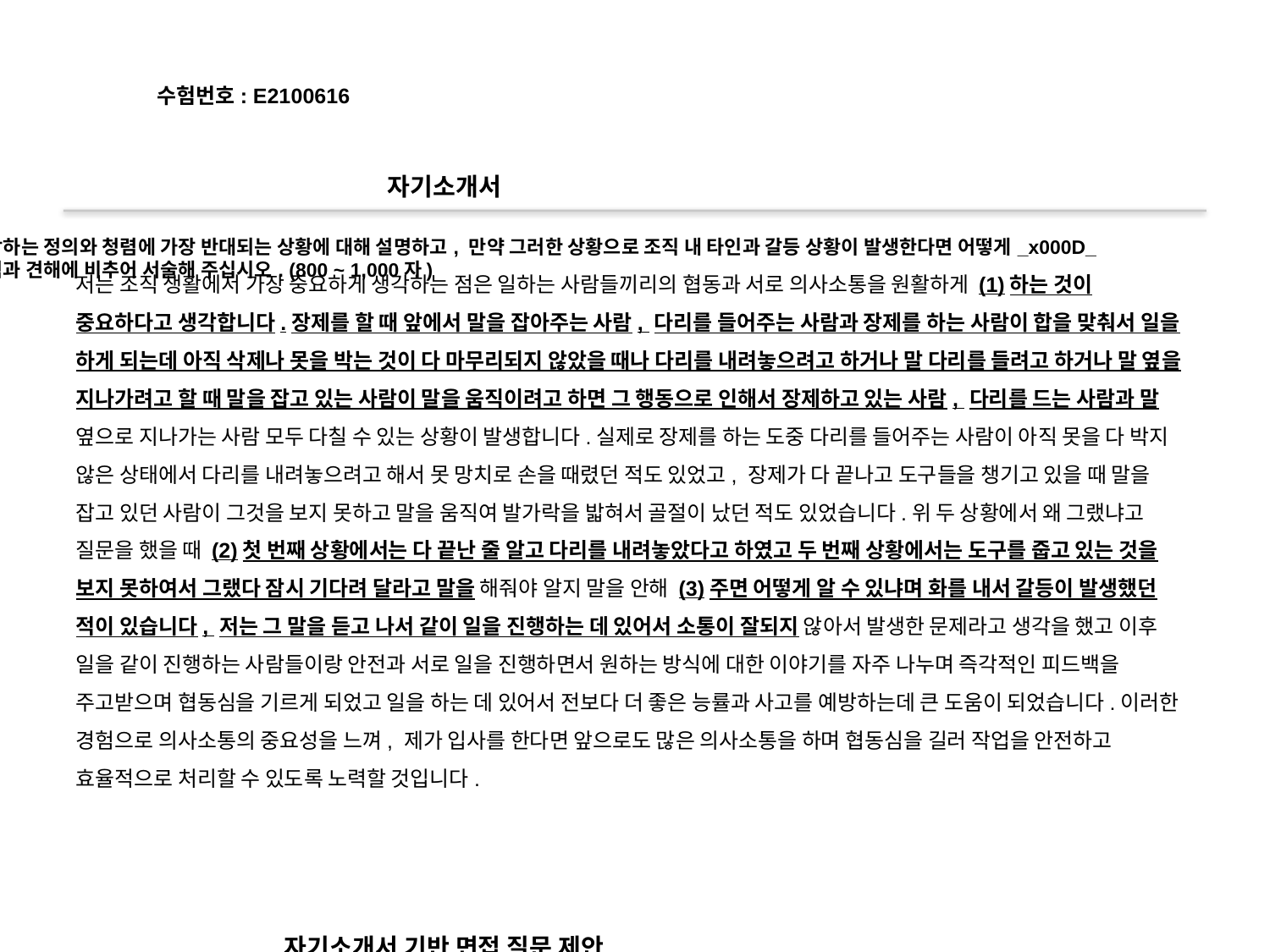

수험번호: E2100616
#

자기소개서

조직 생활에서 본인이 생각하는 정의와 청렴에 가장 반대되는 상황에 대해 설명하고, 만약 그러한 상황으로 조직 내 타인과 갈등 상황이 발생한다면 어떻게_x000D_
대처할 것인지 본인의 경험과 견해에 비추어 서술해 주십시오. (800 ~ 1,000자)

저는 조직 생활에서 가장 중요하게 생각하는 점은 일하는 사람들끼리의 협동과 서로 의사소통을 원활하게 (1)하는 것이 중요하다고 생각합니다.장제를 할 때 앞에서 말을 잡아주는 사람, 다리를 들어주는 사람과 장제를 하는 사람이 합을 맞춰서 일을 하게 되는데 아직 삭제나 못을 박는 것이 다 마무리되지 않았을 때나 다리를 내려놓으려고 하거나 말 다리를 들려고 하거나 말 옆을 지나가려고 할 때 말을 잡고 있는 사람이 말을 움직이려고 하면 그 행동으로 인해서 장제하고 있는 사람, 다리를 드는 사람과 말 옆으로 지나가는 사람 모두 다칠 수 있는 상황이 발생합니다.실제로 장제를 하는 도중 다리를 들어주는 사람이 아직 못을 다 박지 않은 상태에서 다리를 내려놓으려고 해서 못 망치로 손을 때렸던 적도 있었고, 장제가 다 끝나고 도구들을 챙기고 있을 때 말을 잡고 있던 사람이 그것을 보지 못하고 말을 움직여 발가락을 밟혀서 골절이 났던 적도 있었습니다.위 두 상황에서 왜 그랬냐고 질문을 했을 때 (2)첫 번째 상황에서는 다 끝난 줄 알고 다리를 내려놓았다고 하였고 두 번째 상황에서는 도구를 줍고 있는 것을 보지 못하여서 그랬다 잠시 기다려 달라고 말을 해줘야 알지 말을 안해 (3)주면 어떻게 알 수 있냐며 화를 내서 갈등이 발생했던 적이 있습니다, 저는 그 말을 듣고 나서 같이 일을 진행하는 데 있어서 소통이 잘되지 않아서 발생한 문제라고 생각을 했고 이후 일을 같이 진행하는 사람들이랑 안전과 서로 일을 진행하면서 원하는 방식에 대한 이야기를 자주 나누며 즉각적인 피드백을 주고받으며 협동심을 기르게 되었고 일을 하는 데 있어서 전보다 더 좋은 능률과 사고를 예방하는데 큰 도움이 되었습니다.이러한 경험으로 의사소통의 중요성을 느껴, 제가 입사를 한다면 앞으로도 많은 의사소통을 하며 협동심을 길러 작업을 안전하고 효율적으로 처리할 수 있도록 노력할 것입니다.

자기소개서 기반 면접 질문 제안

(1) 장제를 안전하게 진행하기 위해 팀원들과 어떤 소통이 필요하다고 느끼셨나요?
(2) 의사소통 부족으로 인한 사고를 경험한 후 개선한 방법은 무엇이었습니까?
(3) 협동심을 키우기 위해 특히 강조한 의사소통 방법은 무엇이었나요?